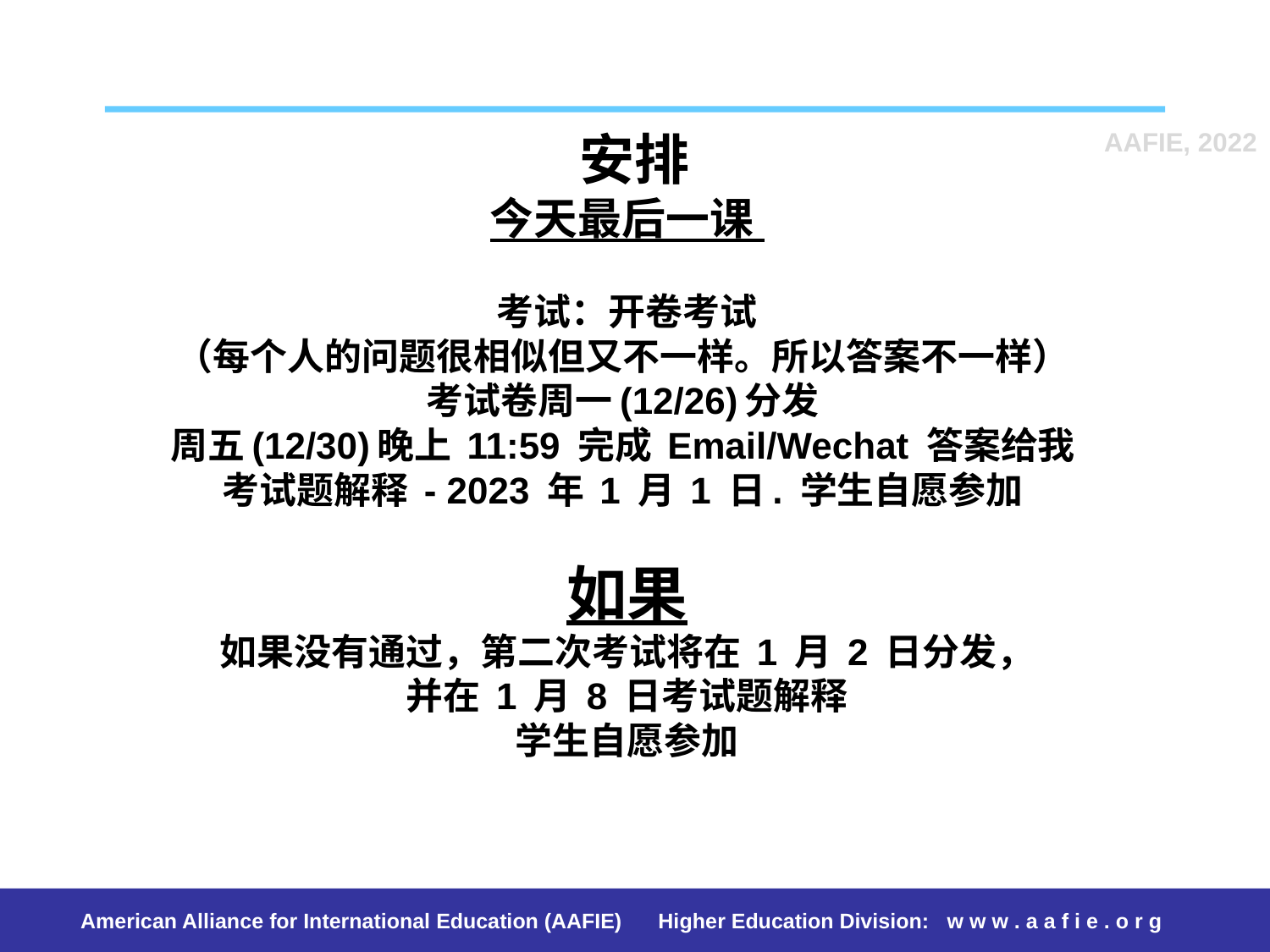

# 安排 今天最后一课 考试：开卷考试 （每个人的问题很相似但又不一样。所以答案不一样） 考试卷周一(12/26)分发 周五(12/30)晚上 11:59 完成 Email/Wechat 答案给我 考试题解释 - 2023 年 1 月 1 日. 学生自愿参加 如果 如果没有通过，第二次考试将在 1 月 2 日分发， 并在 1 月 8 日考试题解释 学生自愿参加
AAFIE, 2022